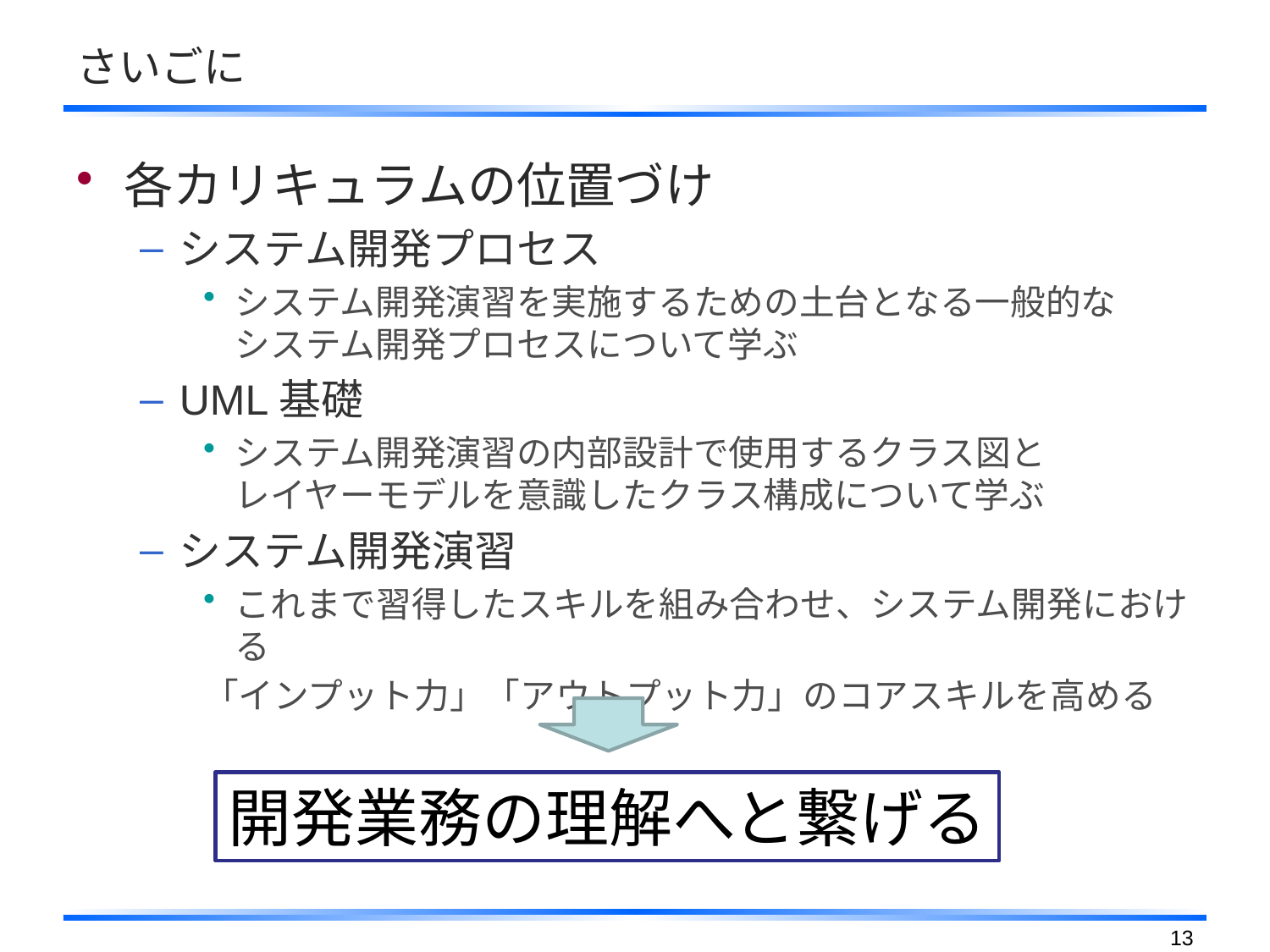

# さいごに
各カリキュラムの位置づけ
システム開発プロセス
システム開発演習を実施するための土台となる一般的な
システム開発プロセスについて学ぶ
UML基礎
システム開発演習の内部設計で使用するクラス図と
レイヤーモデルを意識したクラス構成について学ぶ
システム開発演習
これまで習得したスキルを組み合わせ、システム開発における
「インプット力」「アウトプット力」のコアスキルを高める

開発業務の理解へと繋げる
13